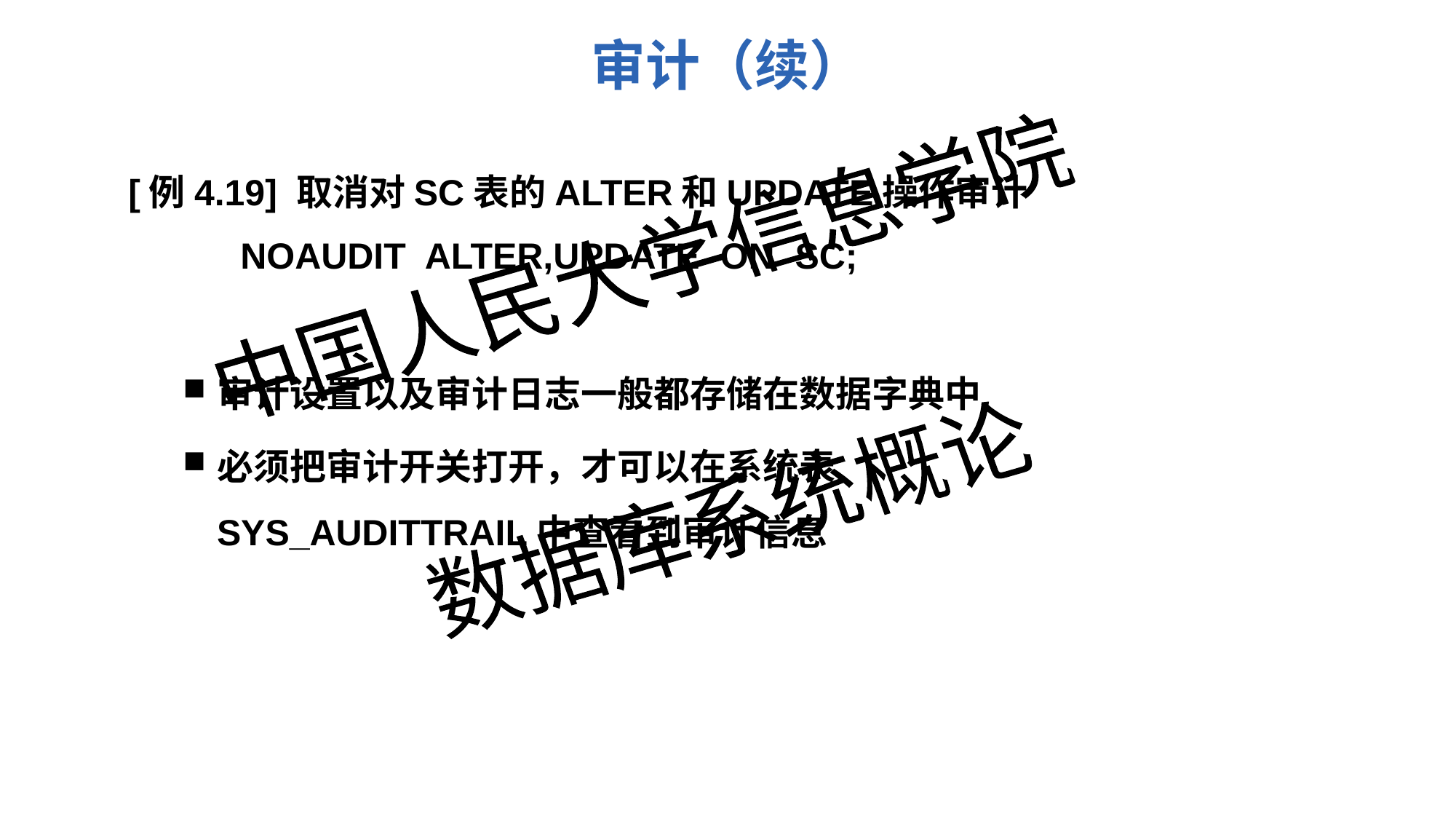

审计（续）
[例4.19] 取消对SC表的ALTER和UPDATE操作审计
           NOAUDIT  ALTER,UPDATE  ON  SC;

审计设置以及审计日志一般都存储在数据字典中
必须把审计开关打开，才可以在系统表SYS_AUDITTRAIL中查看到审计信息